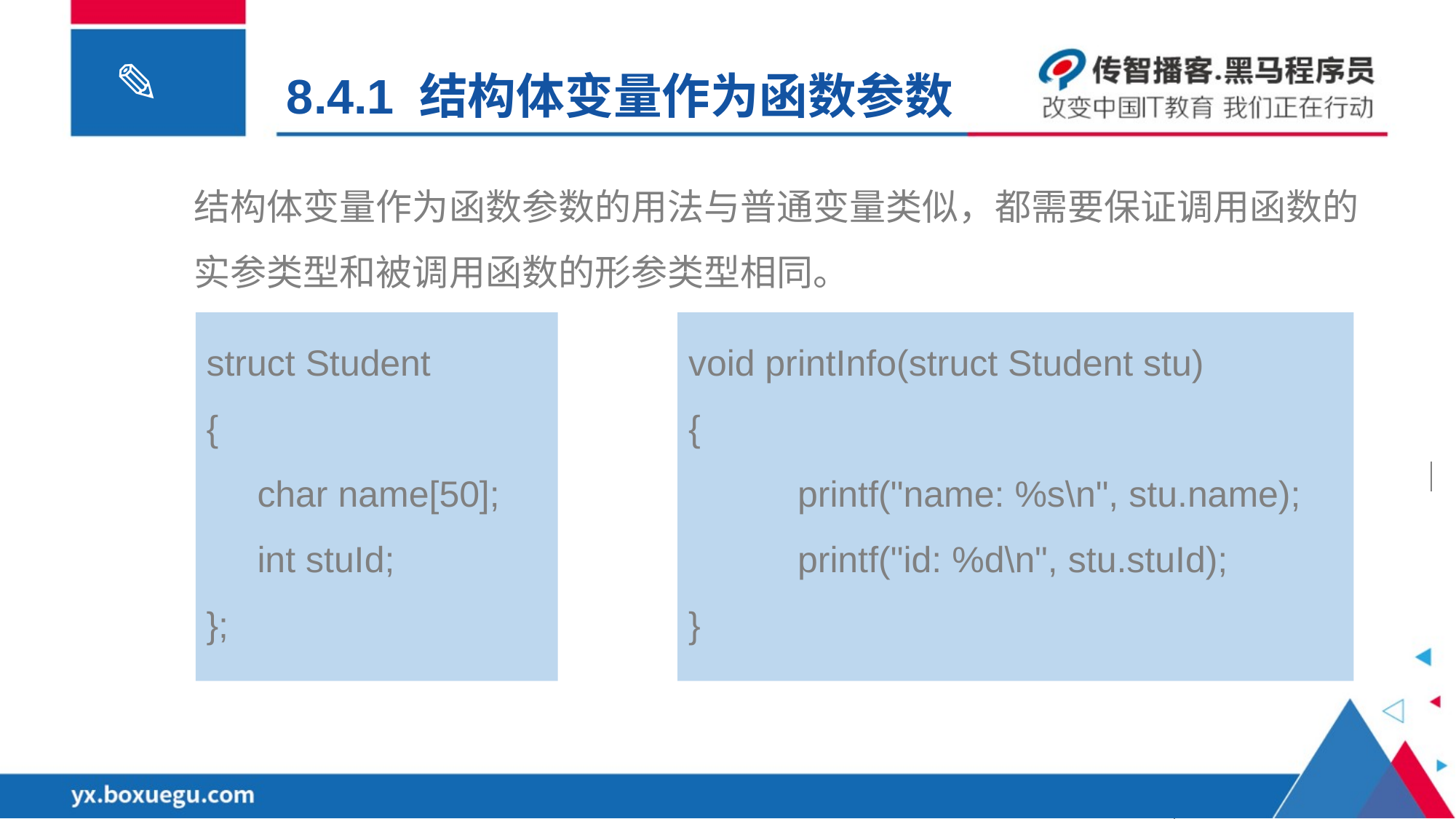

8.4.1 结构体变量作为函数参数
结构体变量作为函数参数的用法与普通变量类似，都需要保证调用函数的实参类型和被调用函数的形参类型相同。
struct Student
{
     char name[50];
     int stuId;
};
void printInfo(struct Student stu)
{
	printf("name: %s\n", stu.name);
	printf("id: %d\n", stu.stuId);
}